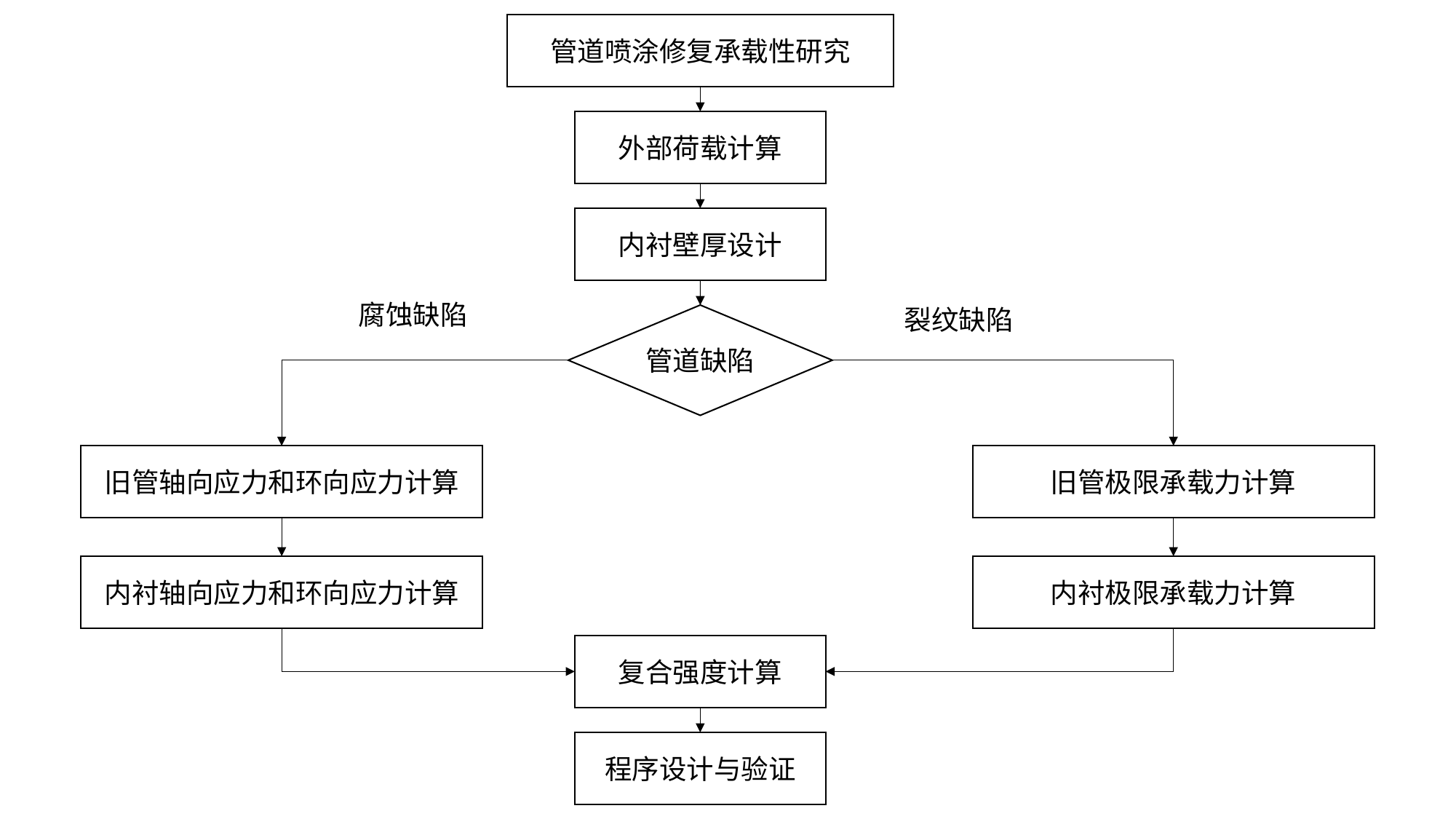

管道喷涂修复承载性研究
外部荷载计算
内衬壁厚设计
腐蚀缺陷
裂纹缺陷
管道缺陷
旧管轴向应力和环向应力计算
旧管极限承载力计算
内衬轴向应力和环向应力计算
内衬极限承载力计算
复合强度计算
程序设计与验证